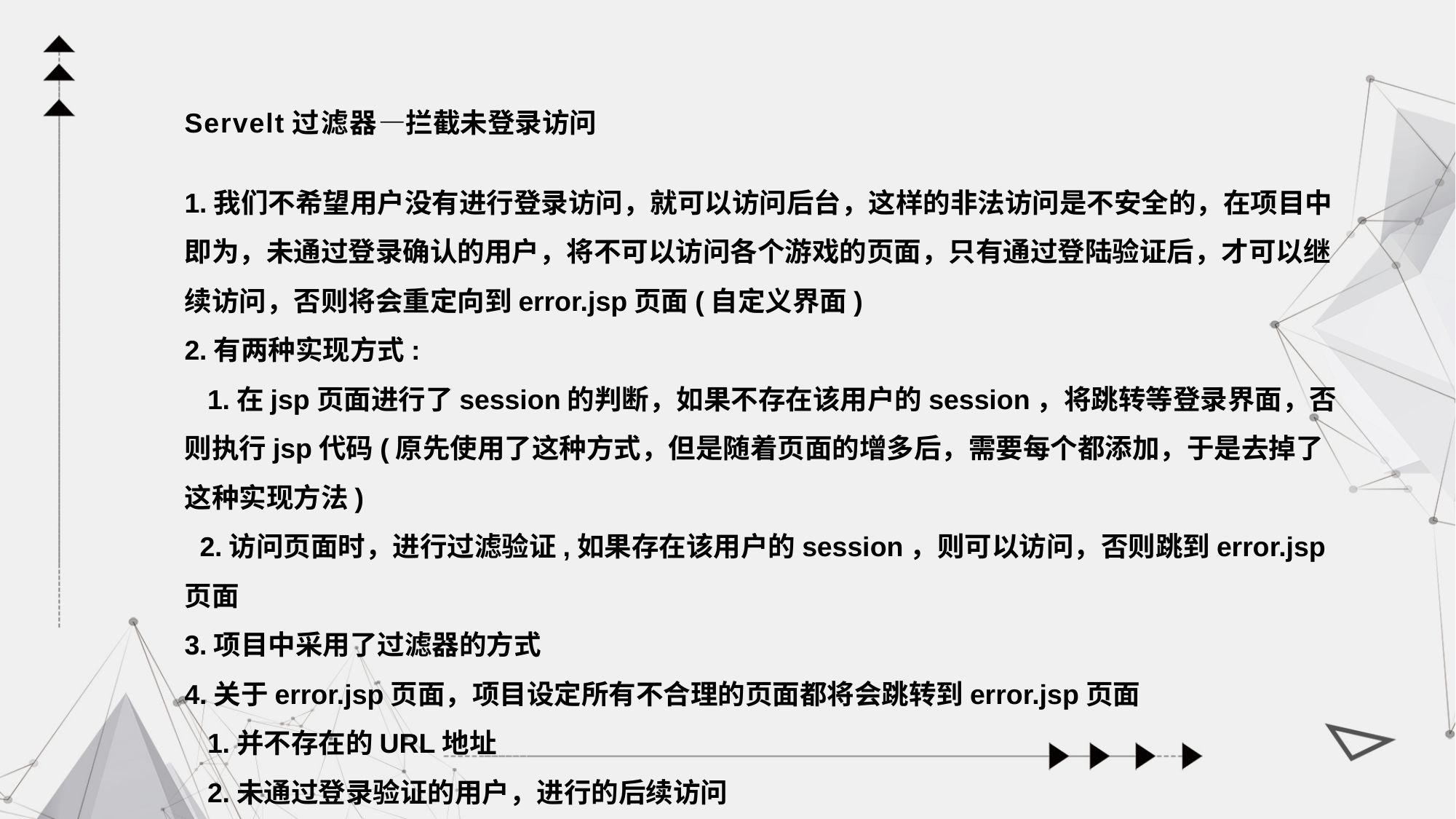

Servelt过滤器—拦截未登录访问
1.我们不希望用户没有进行登录访问，就可以访问后台，这样的非法访问是不安全的，在项目中即为，未通过登录确认的用户，将不可以访问各个游戏的页面，只有通过登陆验证后，才可以继续访问，否则将会重定向到error.jsp页面(自定义界面)
2.有两种实现方式:
   1.在jsp页面进行了session的判断，如果不存在该用户的session，将跳转等登录界面，否则执行jsp代码(原先使用了这种方式，但是随着页面的增多后，需要每个都添加，于是去掉了这种实现方法)
  2.访问页面时，进行过滤验证,如果存在该用户的session，则可以访问，否则跳到error.jsp页面
3.项目中采用了过滤器的方式
4.关于error.jsp页面，项目设定所有不合理的页面都将会跳转到error.jsp页面
   1.并不存在的URL地址
   2.未通过登录验证的用户，进行的后续访问